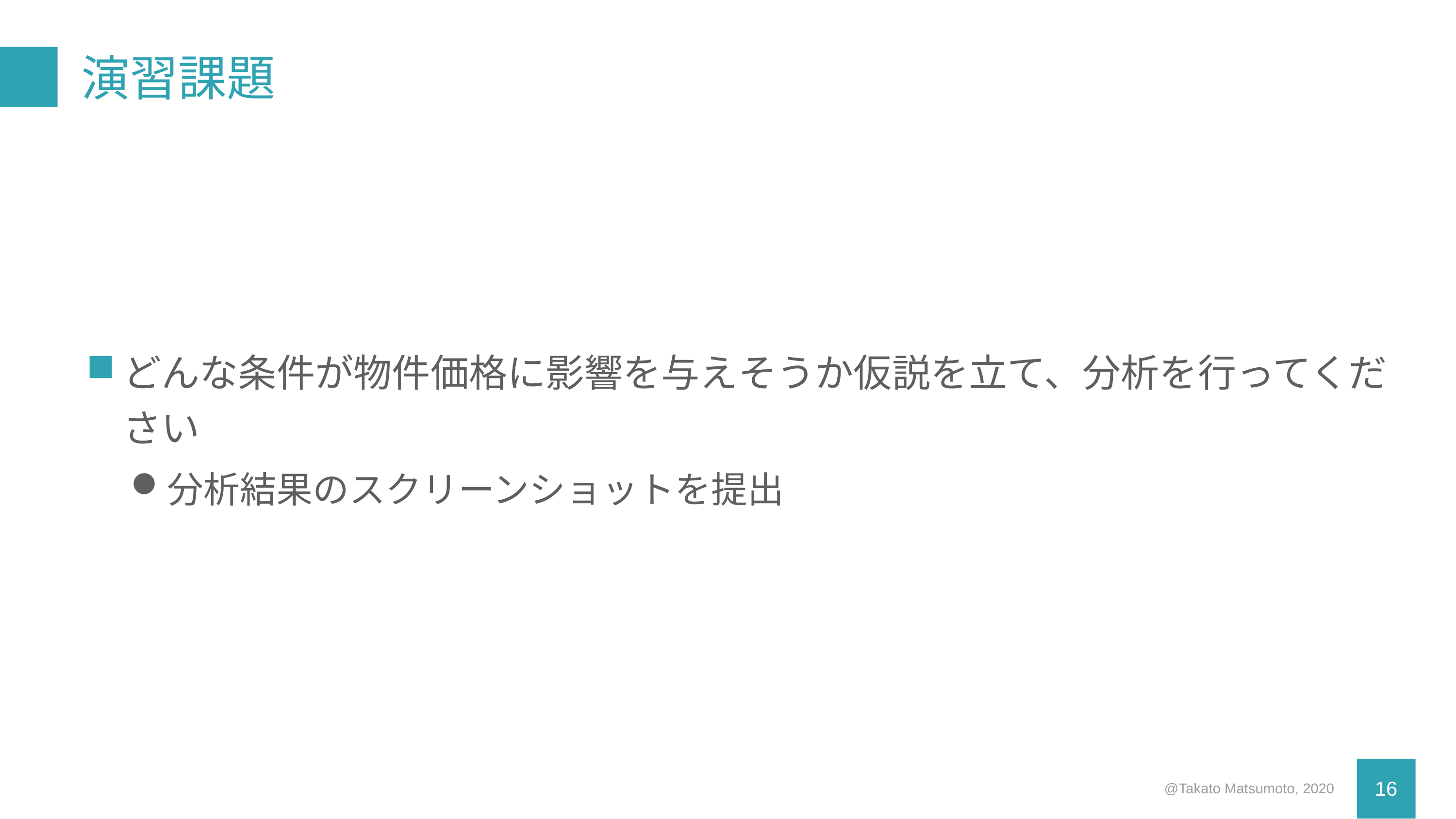

# 演習課題
どんな条件が物件価格に影響を与えそうか仮説を立て、分析を行ってください
分析結果のスクリーンショットを提出
@Takato Matsumoto, 2020
16